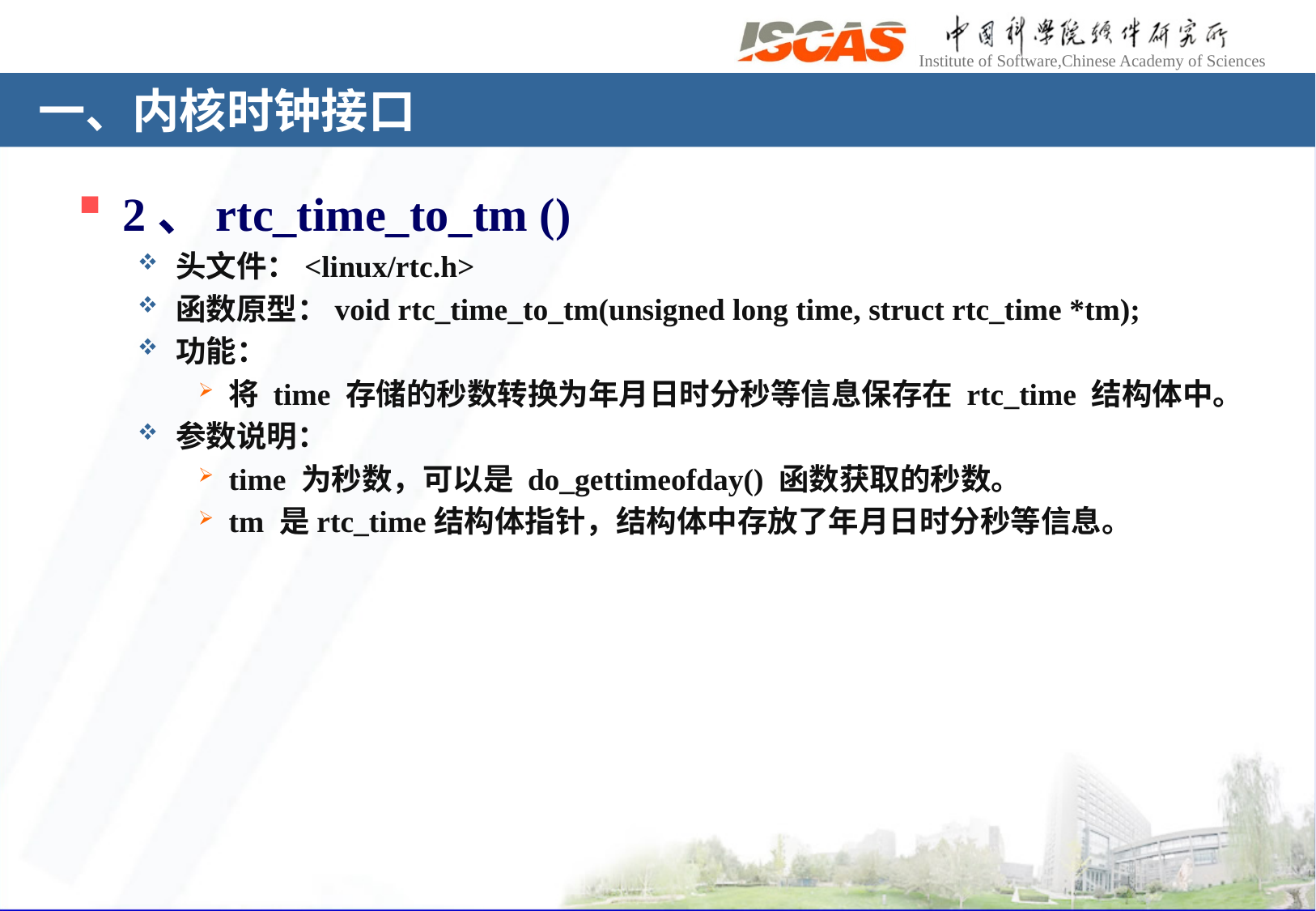

# 一、内核时钟接口
2、rtc_time_to_tm ()
头文件：<linux/rtc.h>
函数原型：void rtc_time_to_tm(unsigned long time, struct rtc_time *tm);
功能：
将 time 存储的秒数转换为年月日时分秒等信息保存在 rtc_time 结构体中。
参数说明：
time 为秒数，可以是 do_gettimeofday() 函数获取的秒数。
tm 是rtc_time结构体指针，结构体中存放了年月日时分秒等信息。